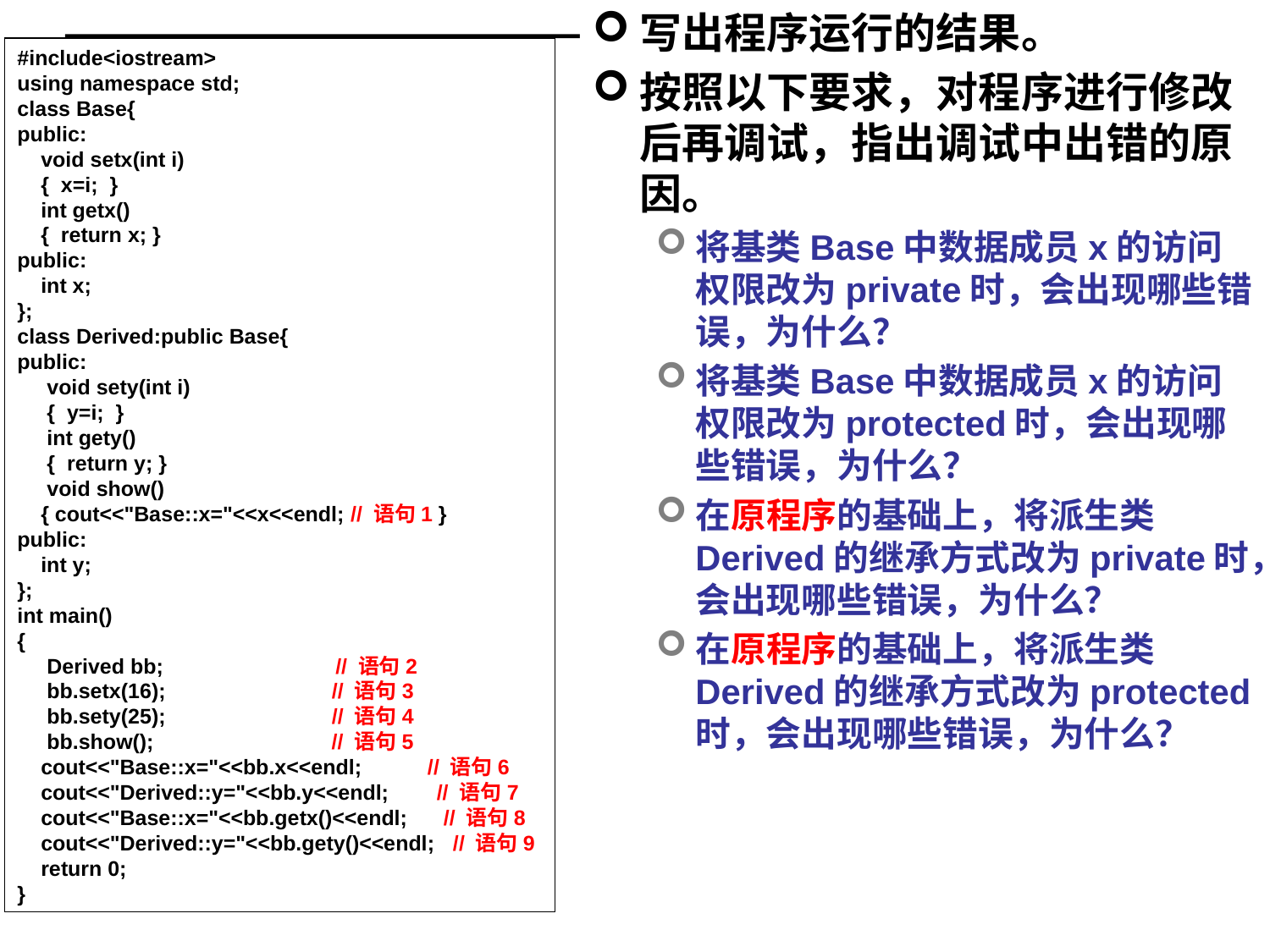

写出程序运行的结果。
按照以下要求，对程序进行修改后再调试，指出调试中出错的原因。
将基类Base中数据成员x的访问权限改为private时，会出现哪些错误，为什么？
将基类Base中数据成员x的访问权限改为protected时，会出现哪些错误，为什么？
在原程序的基础上，将派生类Derived的继承方式改为private时，会出现哪些错误，为什么？
在原程序的基础上，将派生类Derived的继承方式改为protected时，会出现哪些错误，为什么？

#include<iostream>
using namespace std;
class Base{
public:
    void setx(int i)
    {  x=i;  }
    int getx()
    {  return x; }
public:
    int x;
};
class Derived:public Base{
public:
     void sety(int i)
     {  y=i;  }
     int gety()
     {  return y; }
     void show()
    { cout<<"Base::x="<<x<<endl; // 语句1 }
public:
    int y;
};
int main()
{
     Derived bb;                             // 语句2
     bb.setx(16);                            // 语句3
     bb.sety(25);                            // 语句4
     bb.show();                              // 语句5
    cout<<"Base::x="<<bb.x<<endl;           // 语句6
    cout<<"Derived::y="<<bb.y<<endl;        // 语句7
    cout<<"Base::x="<<bb.getx()<<endl;      // 语句8
    cout<<"Derived::y="<<bb.gety()<<endl;   // 语句9
    return 0;
}